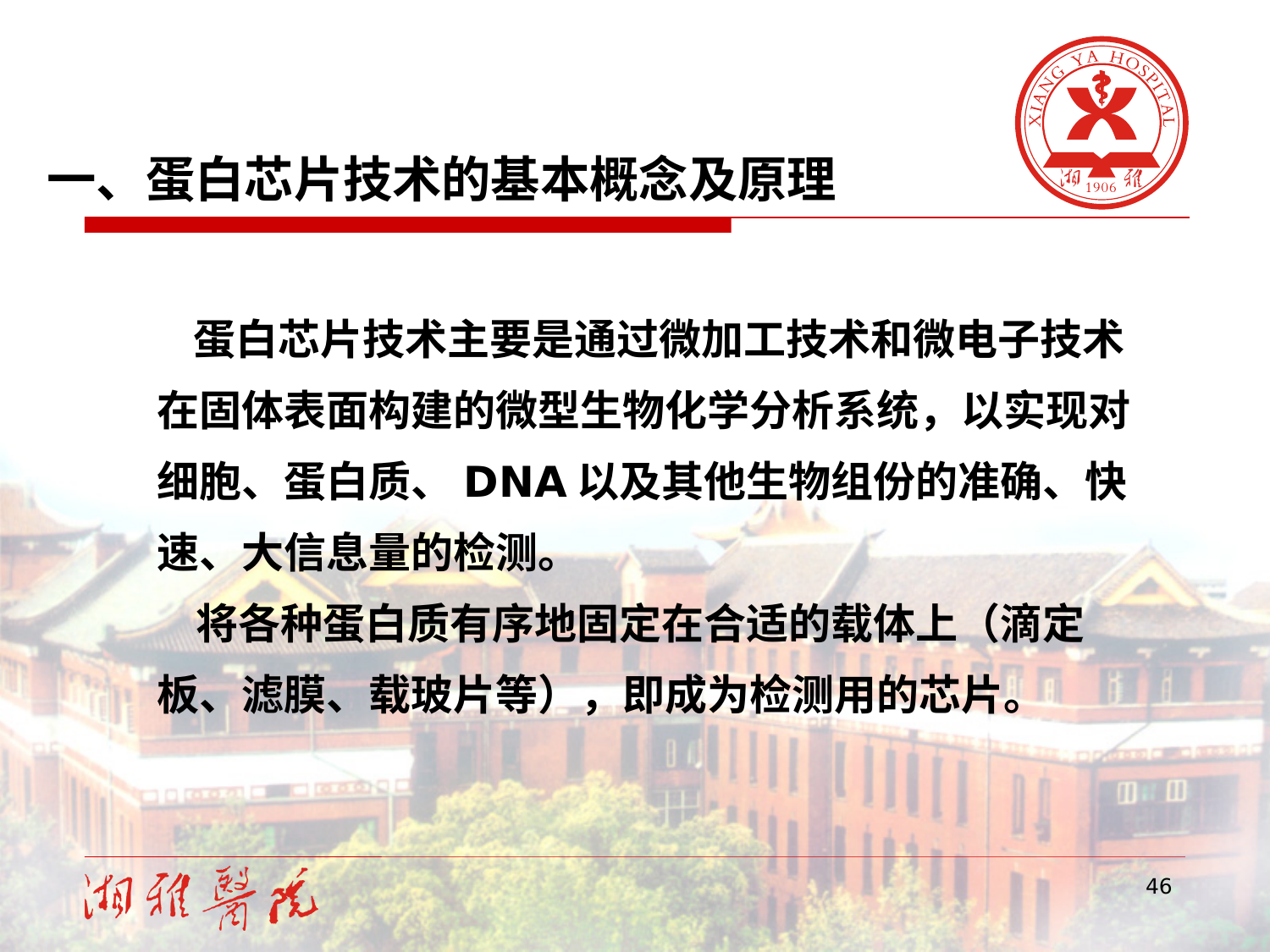

一、蛋白芯片技术的基本概念及原理
    蛋白芯片技术主要是通过微加工技术和微电子技术在固体表面构建的微型生物化学分析系统，以实现对细胞、蛋白质、DNA以及其他生物组份的准确、快速、大信息量的检测。
   将各种蛋白质有序地固定在合适的载体上（滴定板、滤膜、载玻片等），即成为检测用的芯片。
46